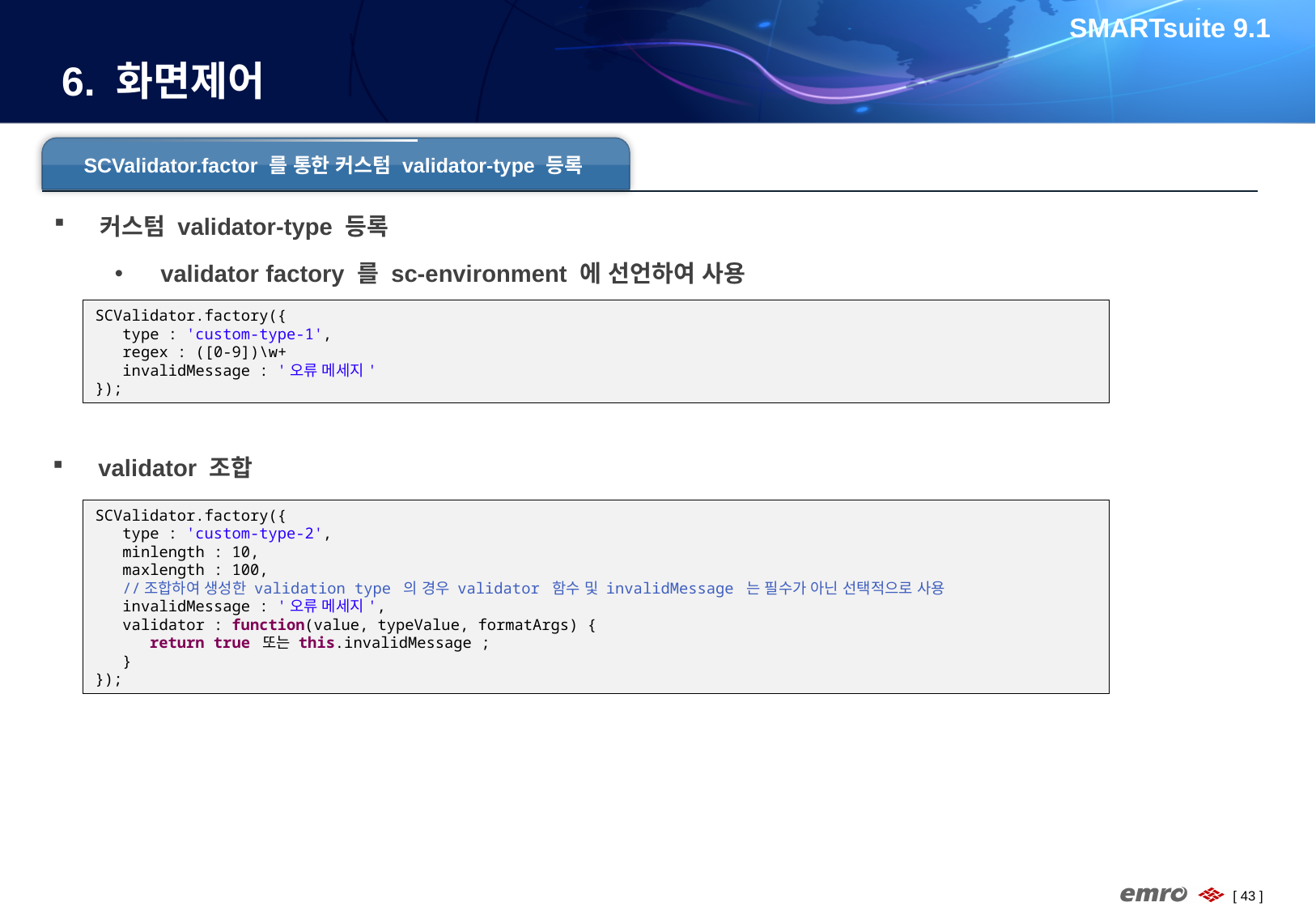

SMARTsuite 9.1
# 6. 화면제어

SCValidator.factor 를 통한 커스텀 validator-type 등록
커스텀 validator-type 등록
validator factory 를 sc-environment 에 선언하여 사용
SCValidator.factory({
   type : 'custom-type-1',
   regex : ([0-9])\w+
   invalidMessage : '오류 메세지'
});
validator 조합
SCValidator.factory({
   type : 'custom-type-2',
   minlength : 10,
   maxlength : 100,
   //조합하여 생성한 validation type 의 경우 validator 함수 및 invalidMessage 는 필수가 아닌 선택적으로 사용
   invalidMessage : '오류 메세지',
   validator : function(value, typeValue, formatArgs) {
      return true 또는 this.invalidMessage ;
   }
});